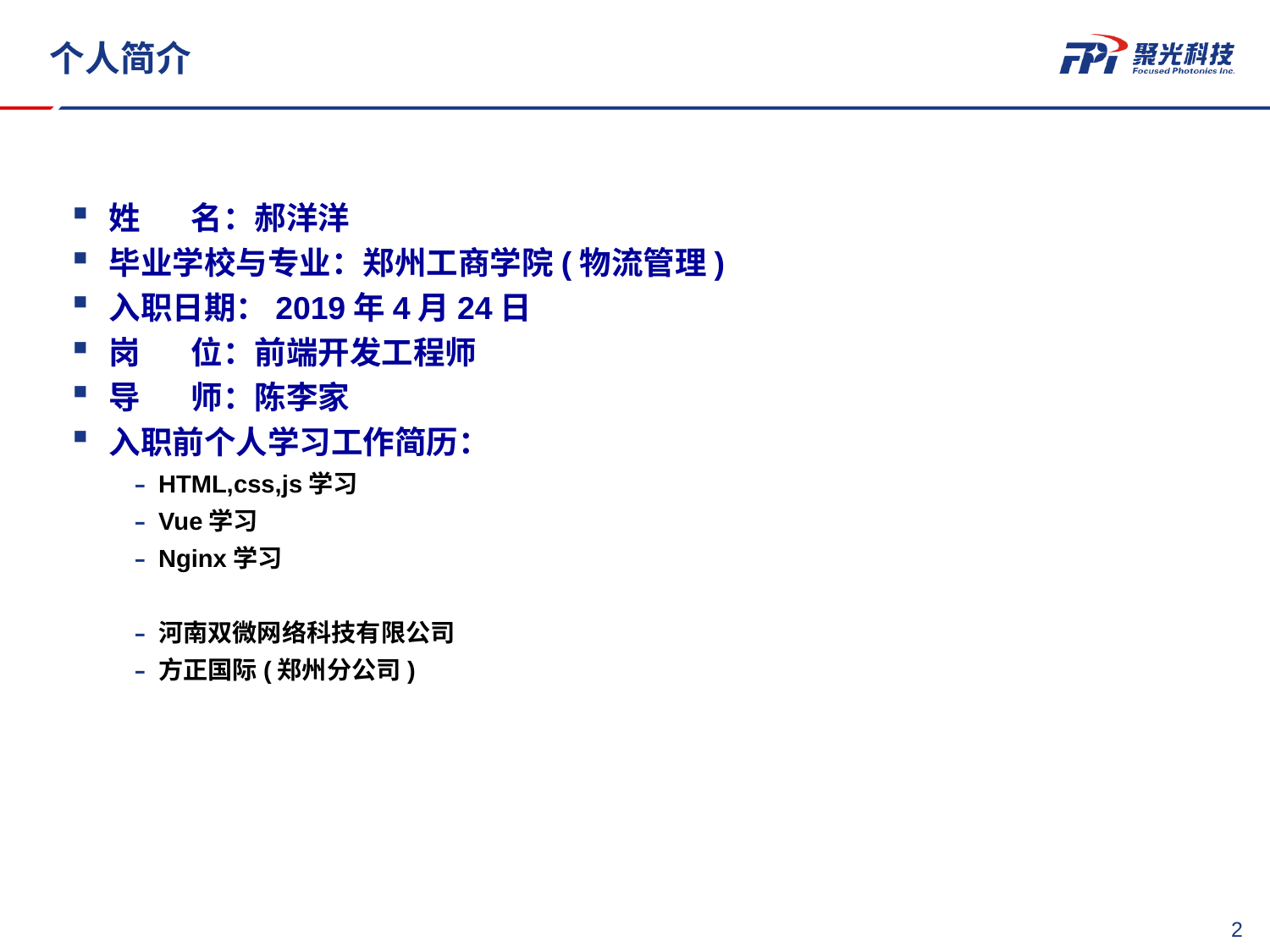

# 个人简介
姓       名：郝洋洋
毕业学校与专业：郑州工商学院(物流管理)
入职日期：2019年4月24日
岗       位：前端开发工程师
导       师：陈李家
入职前个人学习工作简历：
HTML,css,js学习
Vue学习
Nginx学习

河南双微网络科技有限公司
方正国际(郑州分公司)

2